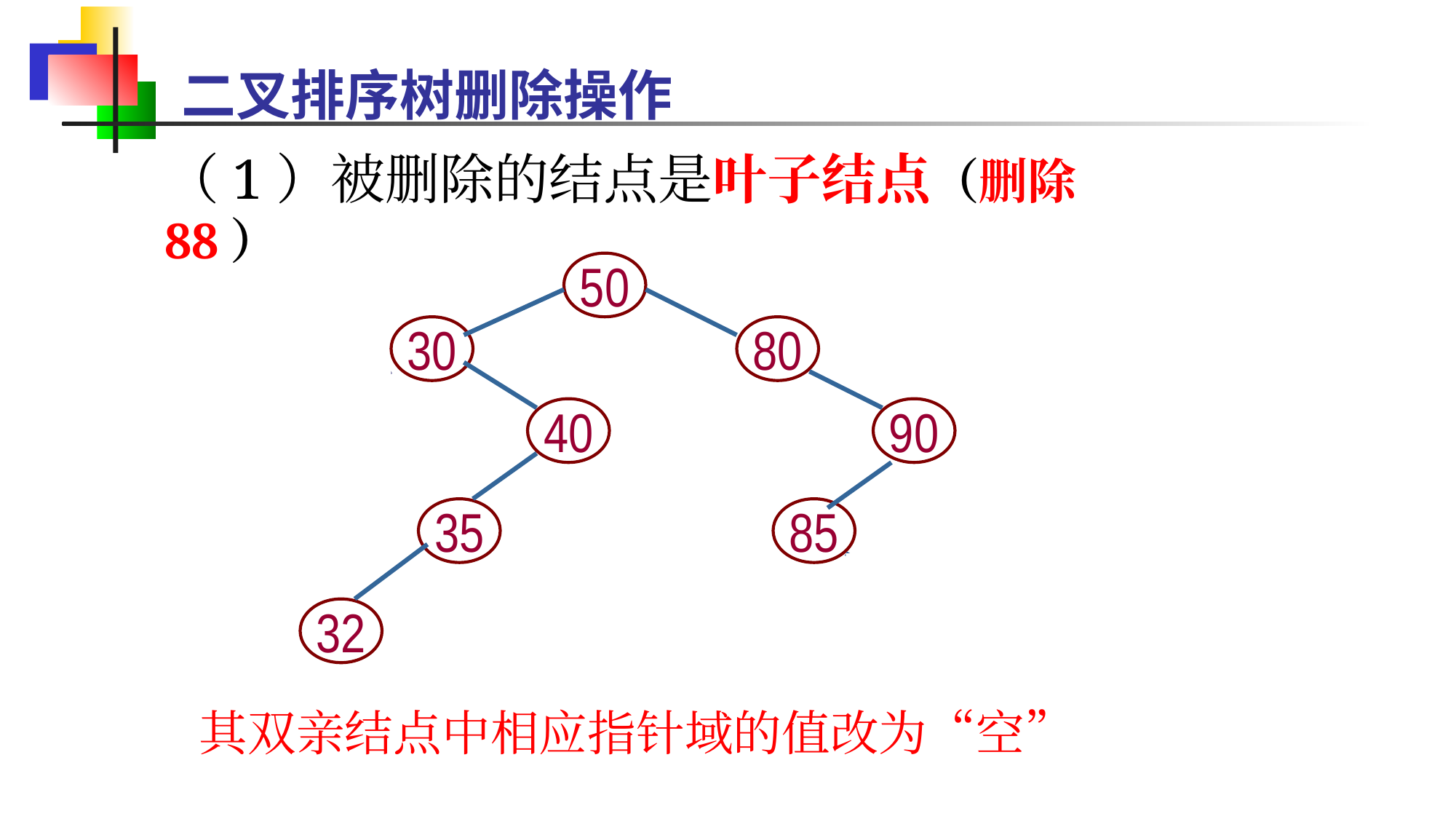

二叉排序树删除操作
（1）被删除的结点是叶子结点（删除88）
50

30
80

20
40
90

35
85

32
88
其双亲结点中相应指针域的值改为“空”